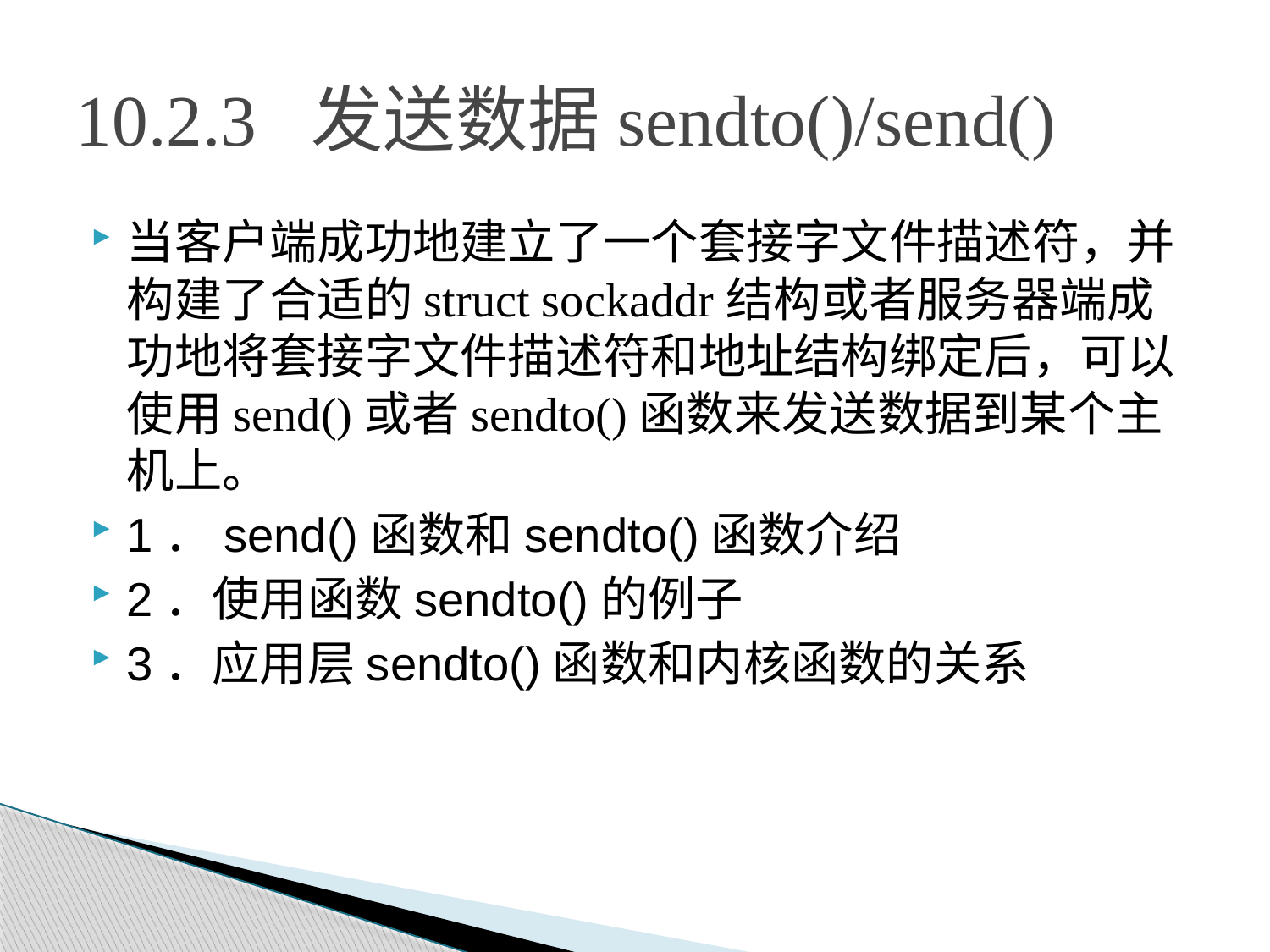

# 10.2.3  发送数据sendto()/send()
当客户端成功地建立了一个套接字文件描述符，并构建了合适的struct sockaddr结构或者服务器端成功地将套接字文件描述符和地址结构绑定后，可以使用send()或者sendto()函数来发送数据到某个主机上。
1．send()函数和sendto()函数介绍
2．使用函数sendto()的例子
3．应用层sendto()函数和内核函数的关系